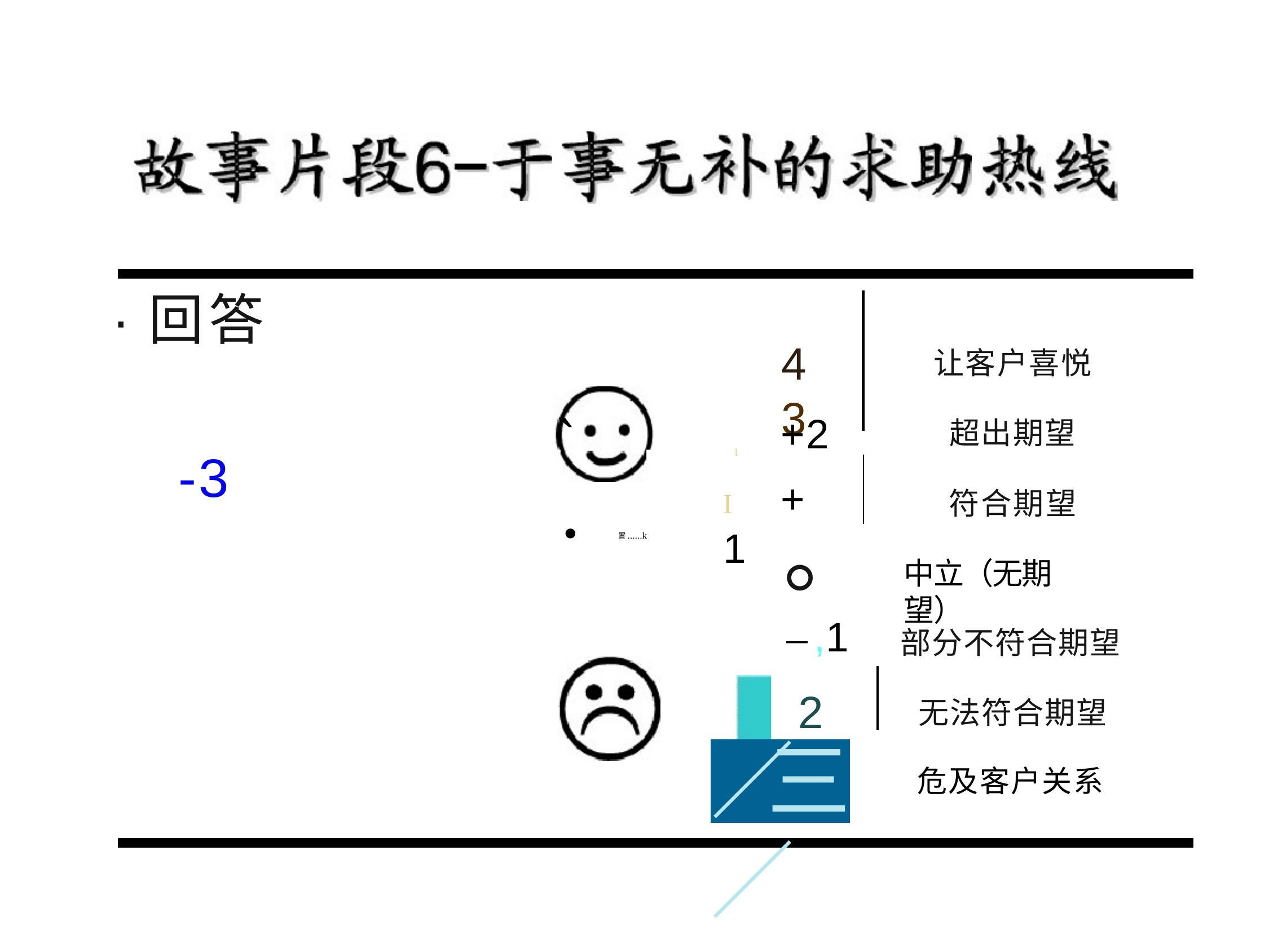

·回答

43
让客户喜悦

`．置......k
+2
超出期望
-3
I

I	+ 1
符合期望
。
一,1
2
中立（无期望）
部分不符合期望

无法符合期望
／三／

危及客户关系